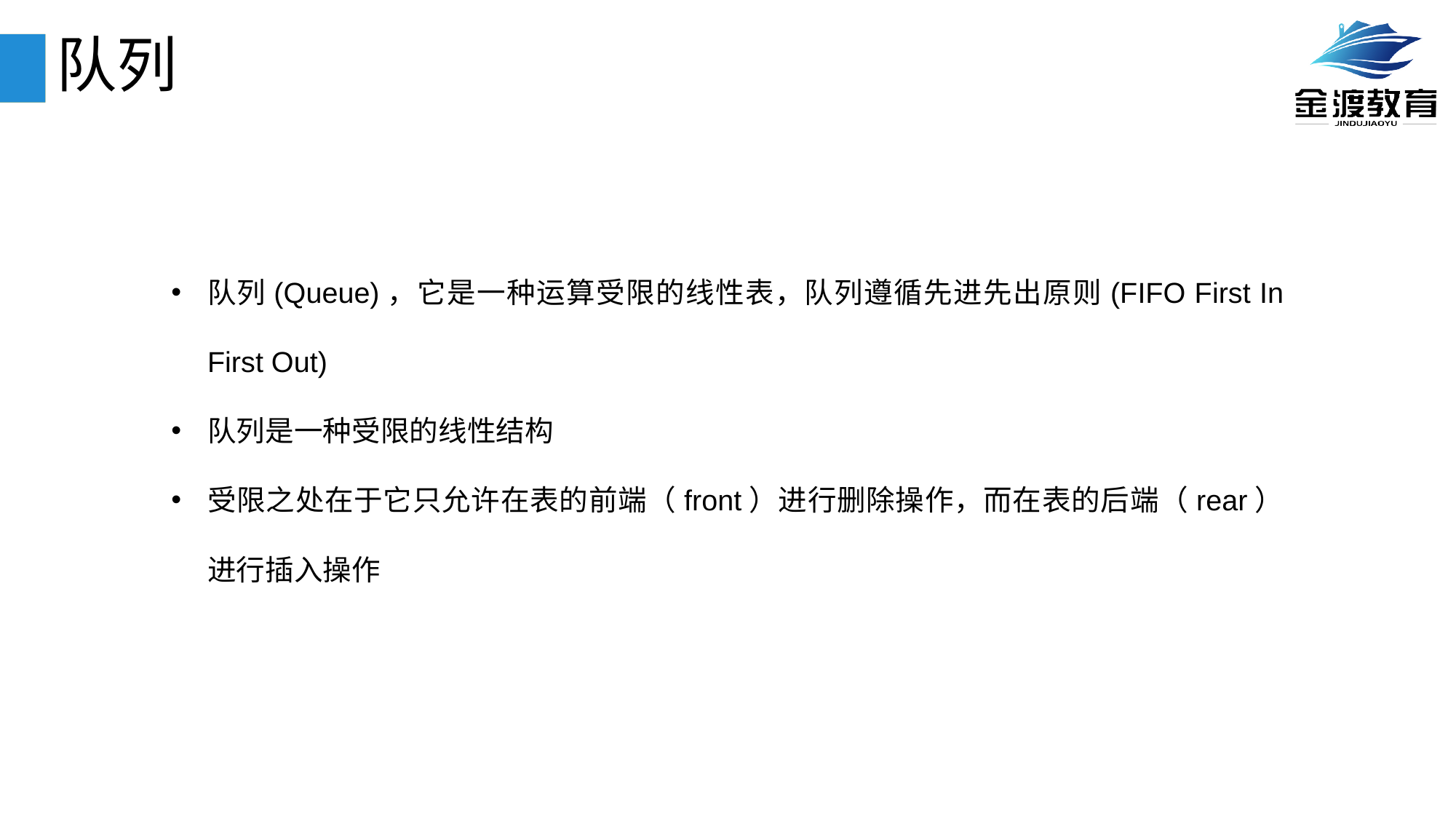

# 队列
队列(Queue)，它是一种运算受限的线性表，队列遵循先进先出原则(FIFO First In First Out)
队列是一种受限的线性结构
受限之处在于它只允许在表的前端（front）进行删除操作，而在表的后端（rear）进行插入操作